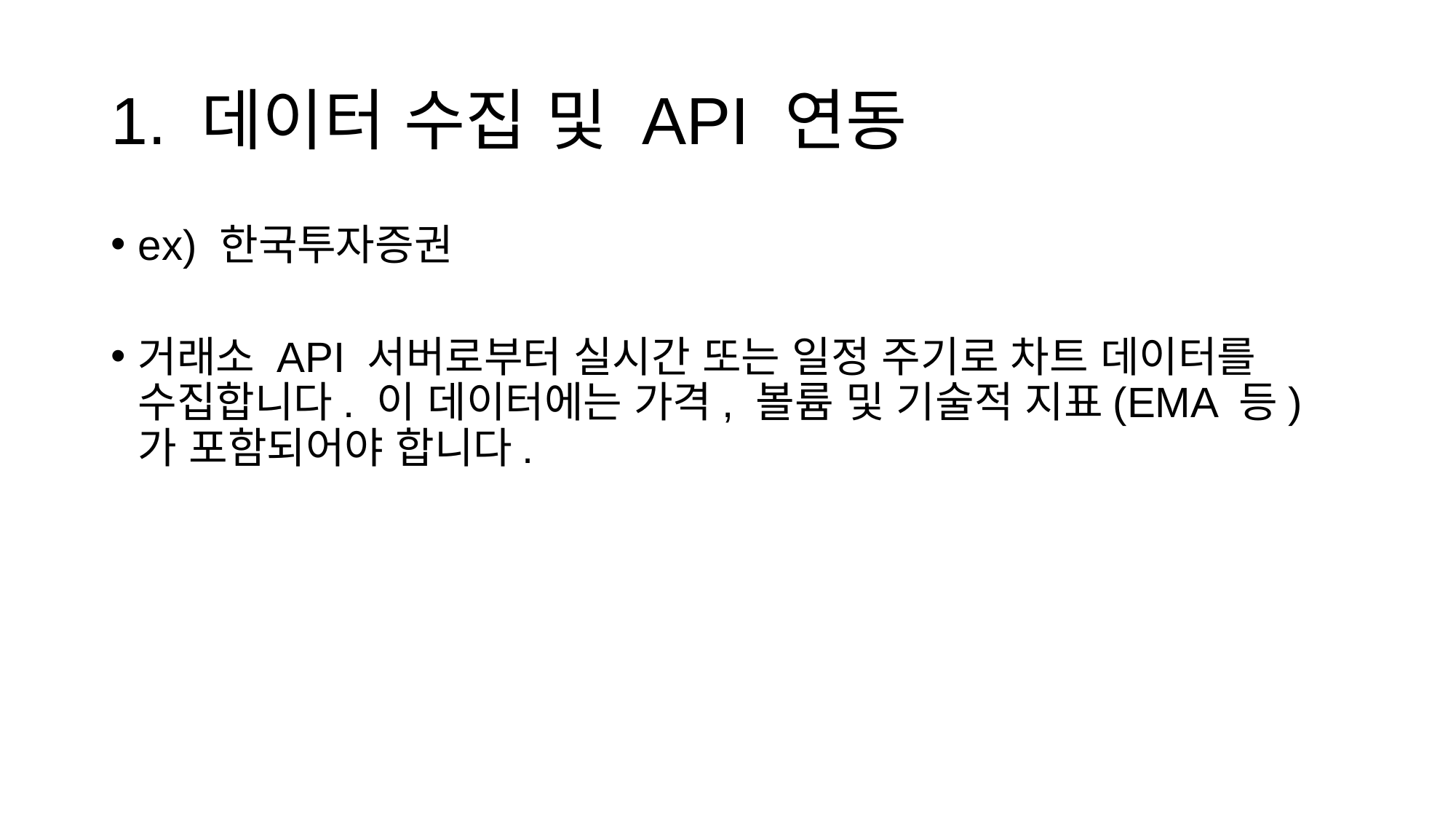

# 1. 데이터 수집 및 API 연동
ex) 한국투자증권
거래소 API 서버로부터 실시간 또는 일정 주기로 차트 데이터를 수집합니다. 이 데이터에는 가격, 볼륨 및 기술적 지표(EMA 등)가 포함되어야 합니다.